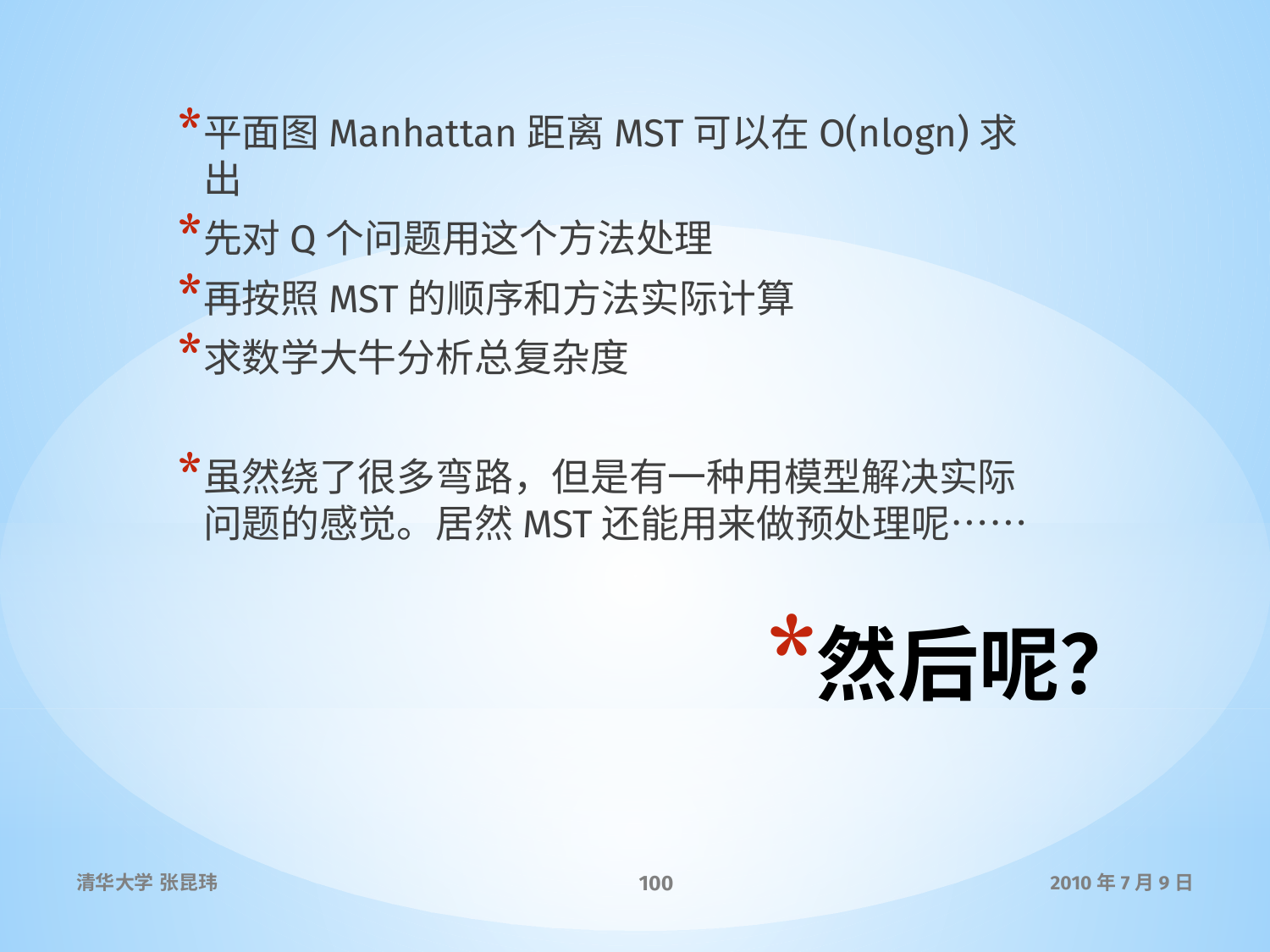

平面图Manhattan距离MST可以在O(nlogn)求出
先对Q个问题用这个方法处理
再按照MST的顺序和方法实际计算
求数学大牛分析总复杂度

虽然绕了很多弯路，但是有一种用模型解决实际问题的感觉。居然MST还能用来做预处理呢……
# 然后呢？
清华大学 张昆玮
100
2010年7月9日